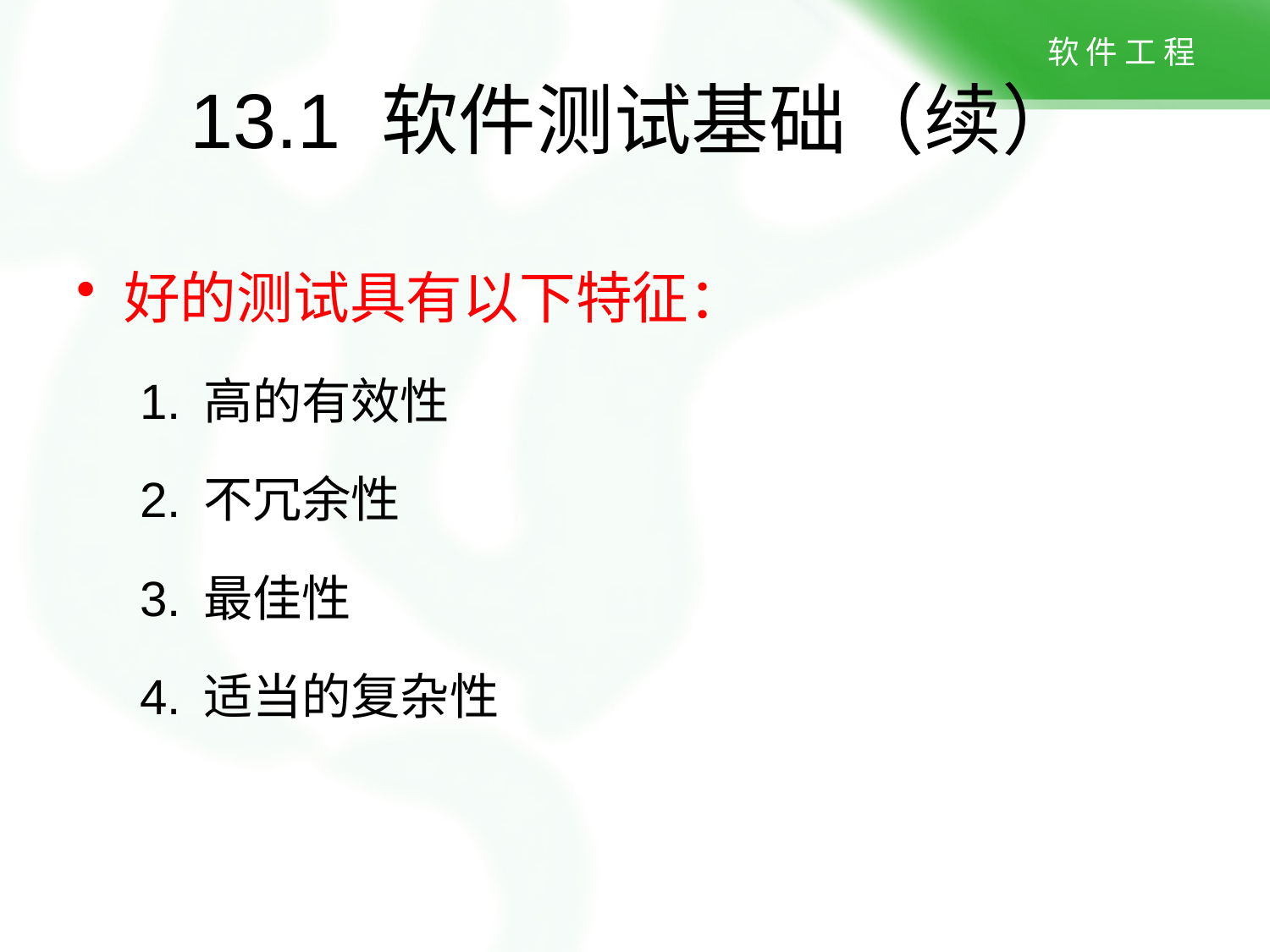

13.1 软件测试基础（续）
好的测试具有以下特征：
高的有效性
不冗余性
最佳性
适当的复杂性